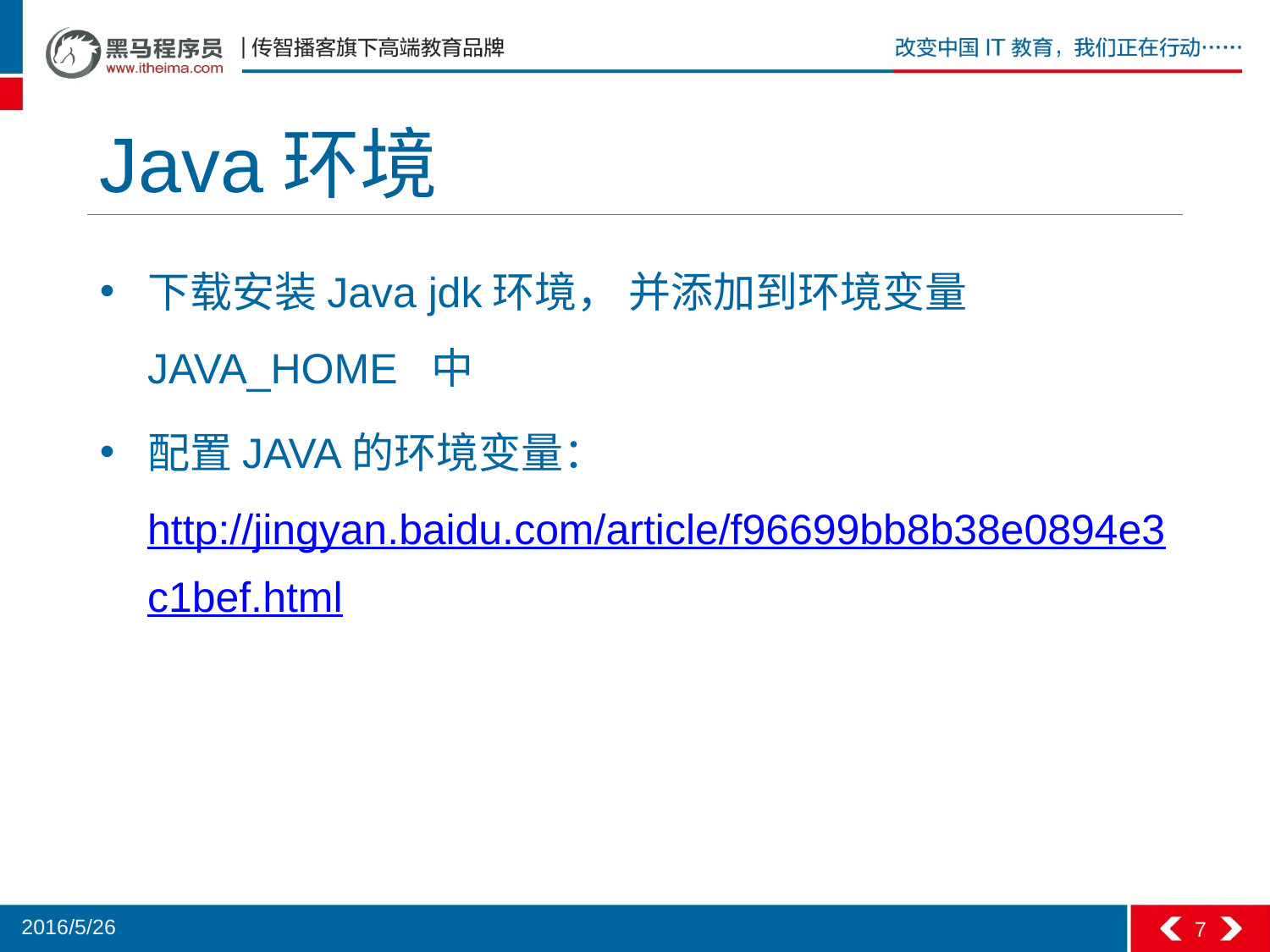

# Java环境
下载安装Java jdk环境， 并添加到环境变量 JAVA_HOME  中
配置JAVA的环境变量： http://jingyan.baidu.com/article/f96699bb8b38e0894e3c1bef.html

7

2016/5/26